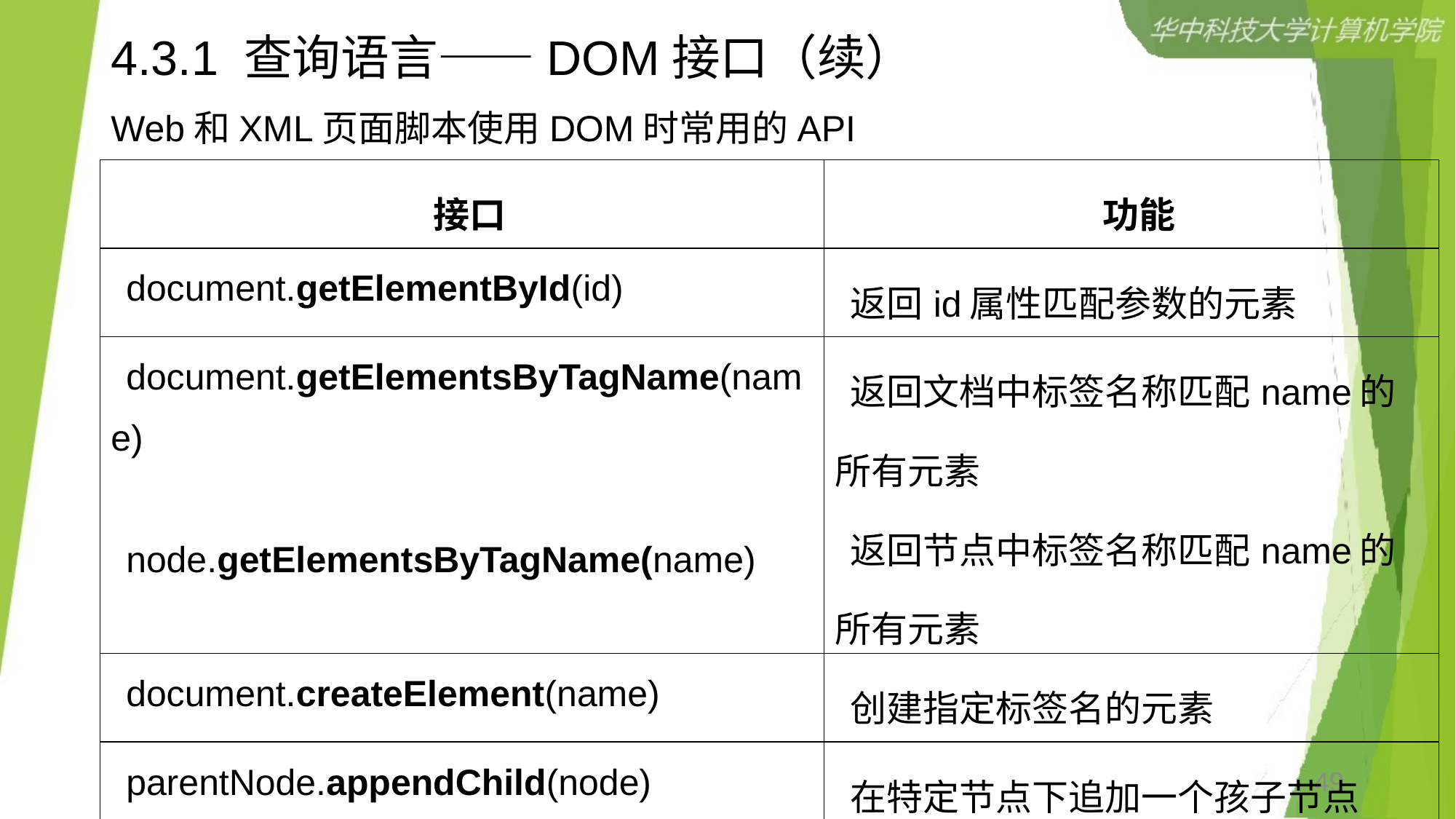

# 4.3.1 查询语言——DOM接口（续）
Web和XML页面脚本使用DOM时常用的API
| 接口 | 功能 |
| --- | --- |
| document.getElementById(id) | 返回id属性匹配参数的元素 |
| document.getElementsByTagName(name) node.getElementsByTagName(name) | 返回文档中标签名称匹配name的所有元素 返回节点中标签名称匹配name的所有元素 |
| document.createElement(name) | 创建指定标签名的元素 |
| parentNode.appendChild(node) | 在特定节点下追加一个孩子节点 |
49